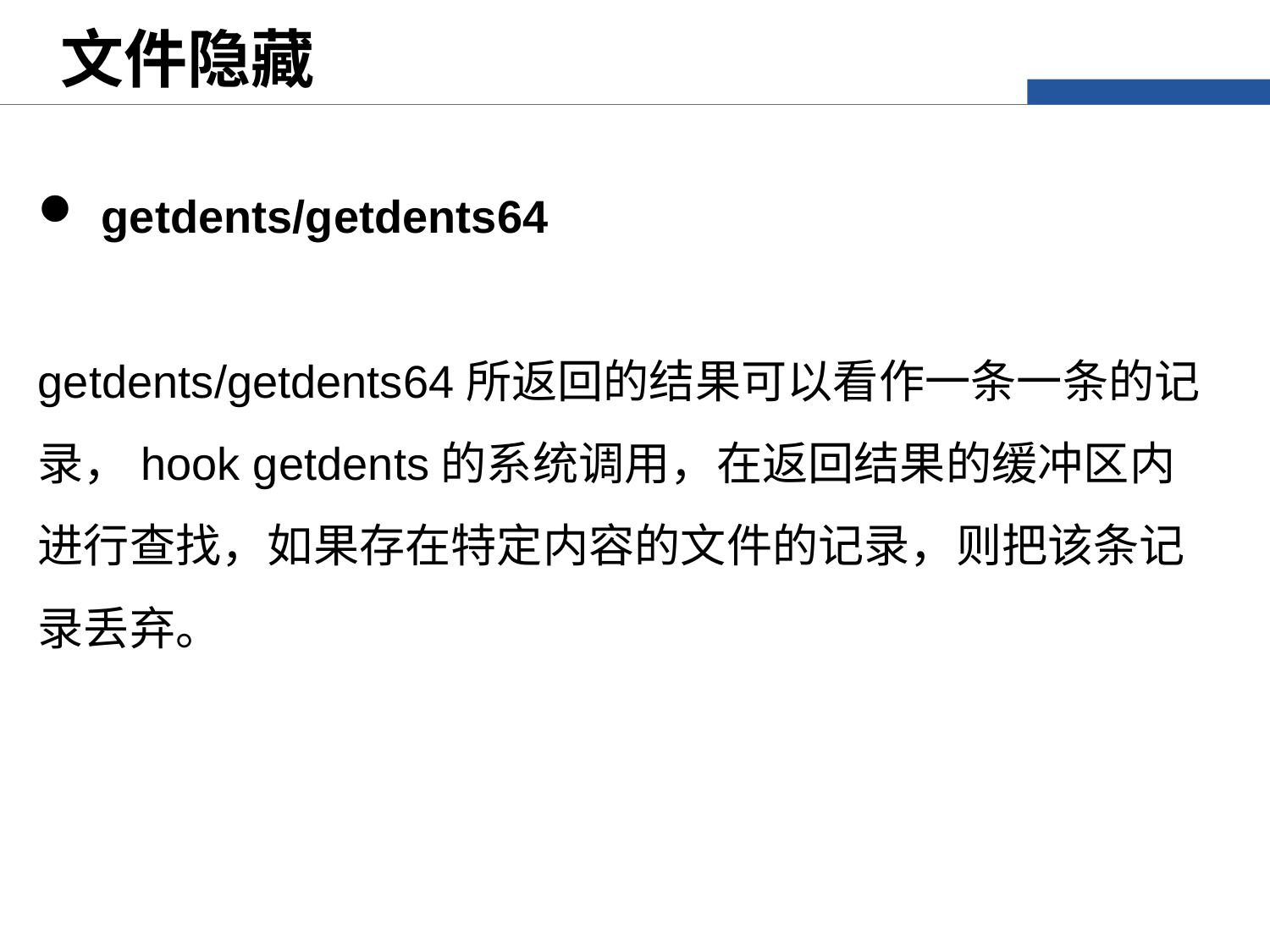

文件隐藏

getdents/getdents64

getdents/getdents64所返回的结果可以看作一条一条的记录，hook getdents的系统调用，在返回结果的缓冲区内进行查找，如果存在特定内容的文件的记录，则把该条记录丢弃。